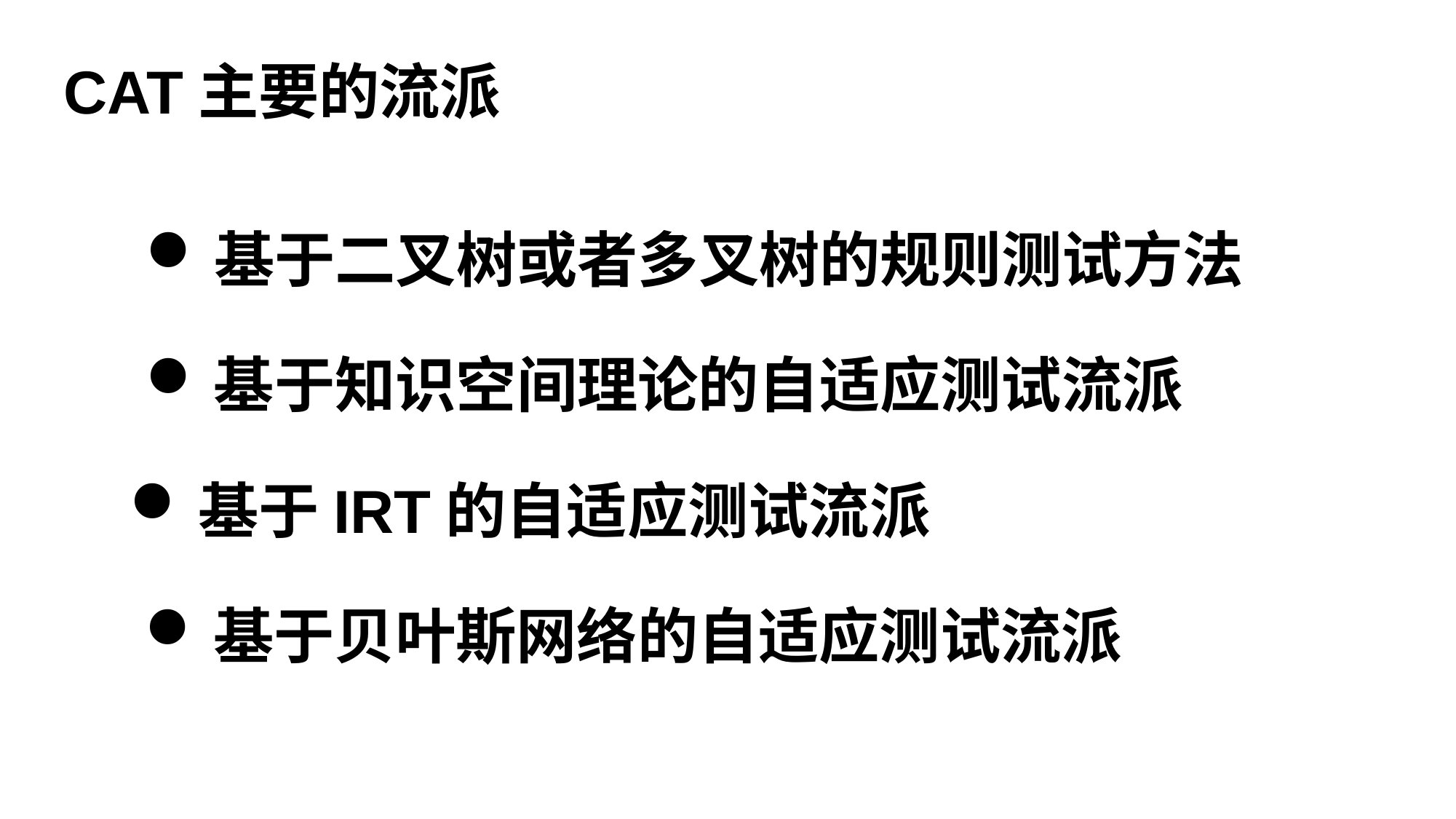

CAT主要的流派
基于二叉树或者多叉树的规则测试方法
基于知识空间理论的自适应测试流派
基于IRT的自适应测试流派
基于贝叶斯网络的自适应测试流派